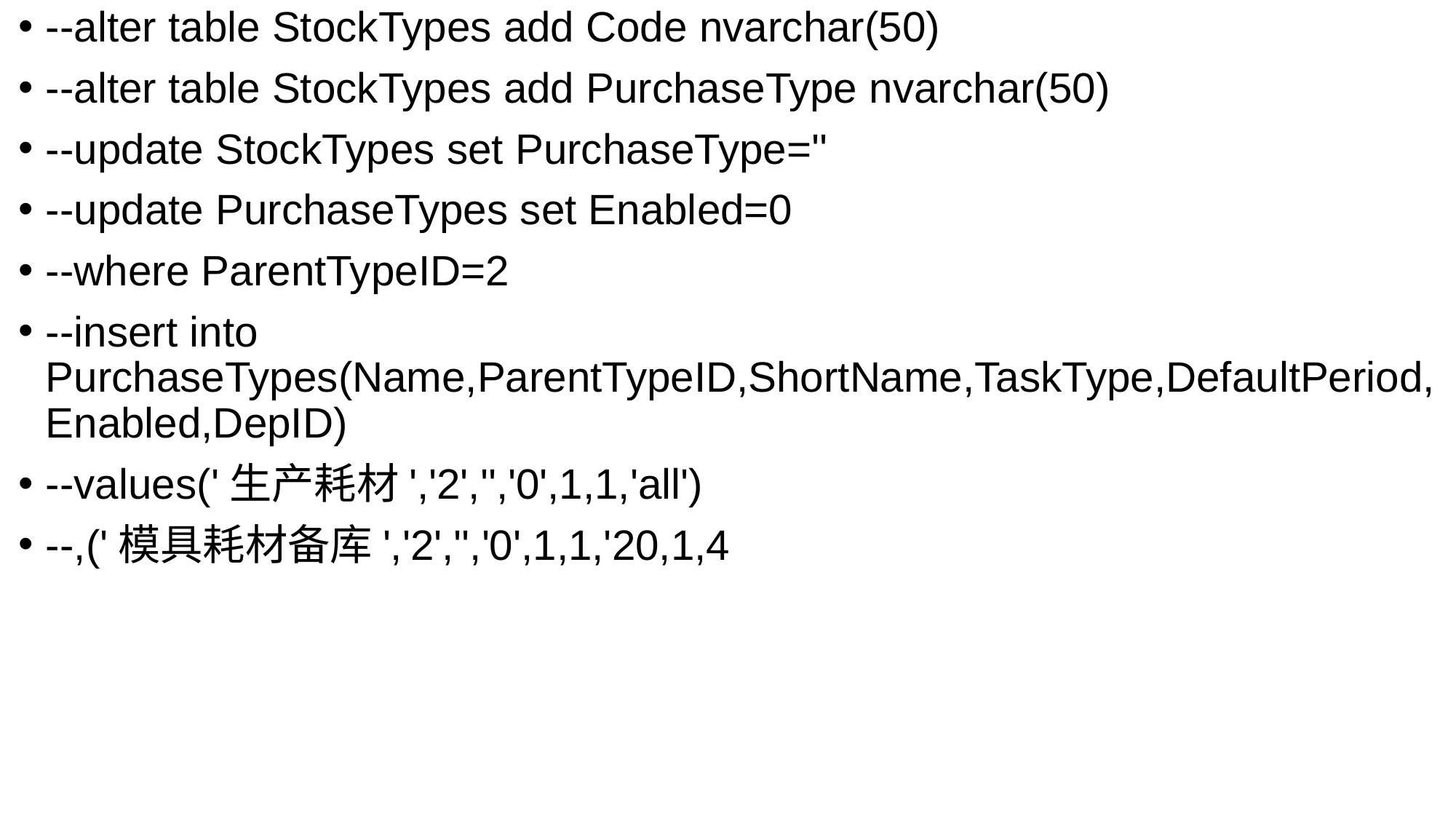

--alter table StockTypes add Code nvarchar(50)
--alter table StockTypes add PurchaseType nvarchar(50)
--update StockTypes set PurchaseType=''
--update PurchaseTypes set Enabled=0
--where ParentTypeID=2
--insert into PurchaseTypes(Name,ParentTypeID,ShortName,TaskType,DefaultPeriod,Enabled,DepID)
--values('生产耗材','2','','0',1,1,'all')
--,('模具耗材备库','2','','0',1,1,'20,1,4